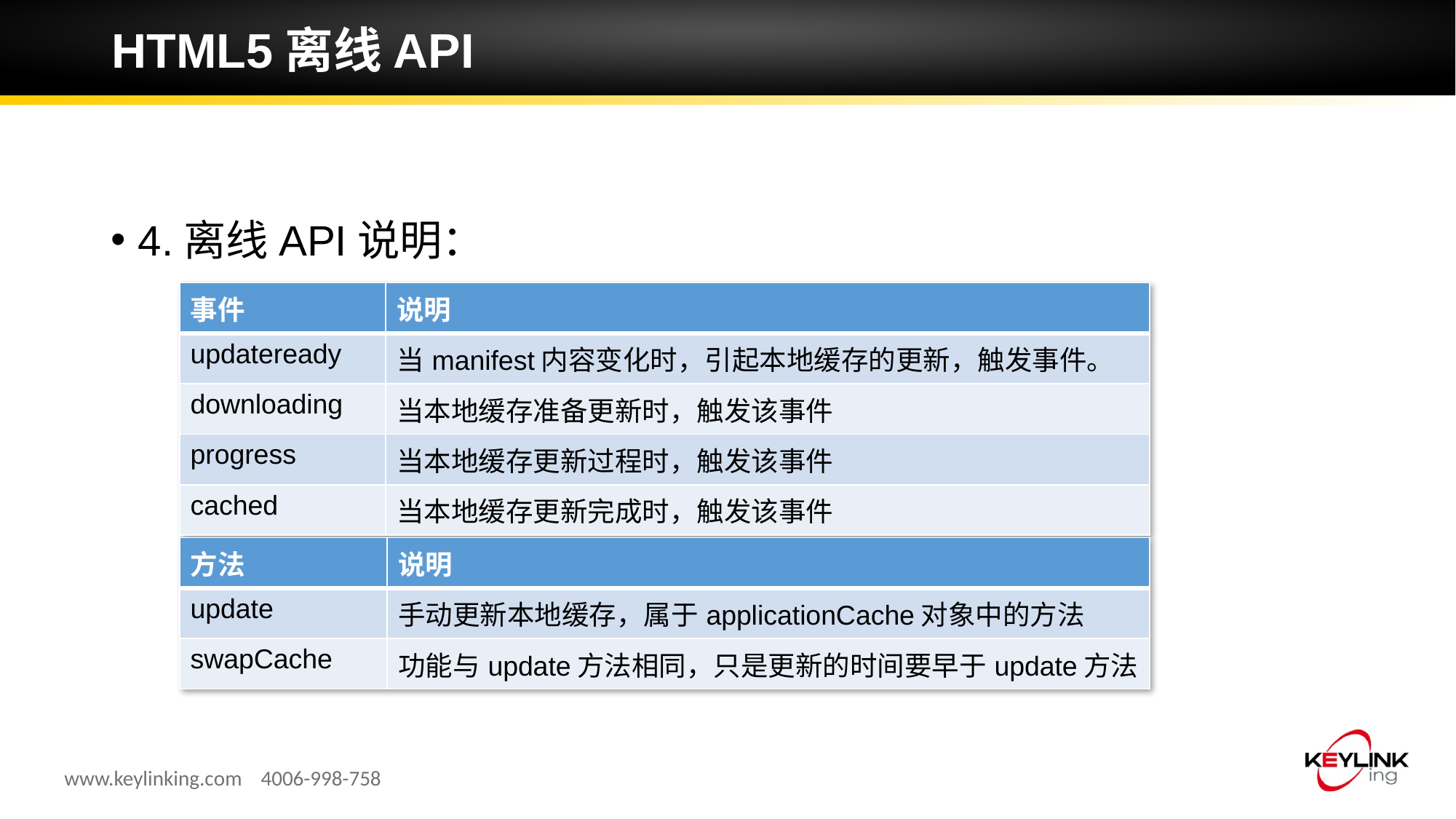

# HTML5离线API
4.离线API说明：

| 事件 | 说明 |
| --- | --- |
| updateready | 当manifest内容变化时，引起本地缓存的更新，触发事件。 |
| downloading | 当本地缓存准备更新时，触发该事件 |
| progress | 当本地缓存更新过程时，触发该事件 |
| cached | 当本地缓存更新完成时，触发该事件 |
| 方法 | 说明 |
| --- | --- |
| update | 手动更新本地缓存，属于applicationCache对象中的方法 |
| swapCache | 功能与update方法相同，只是更新的时间要早于update方法 |